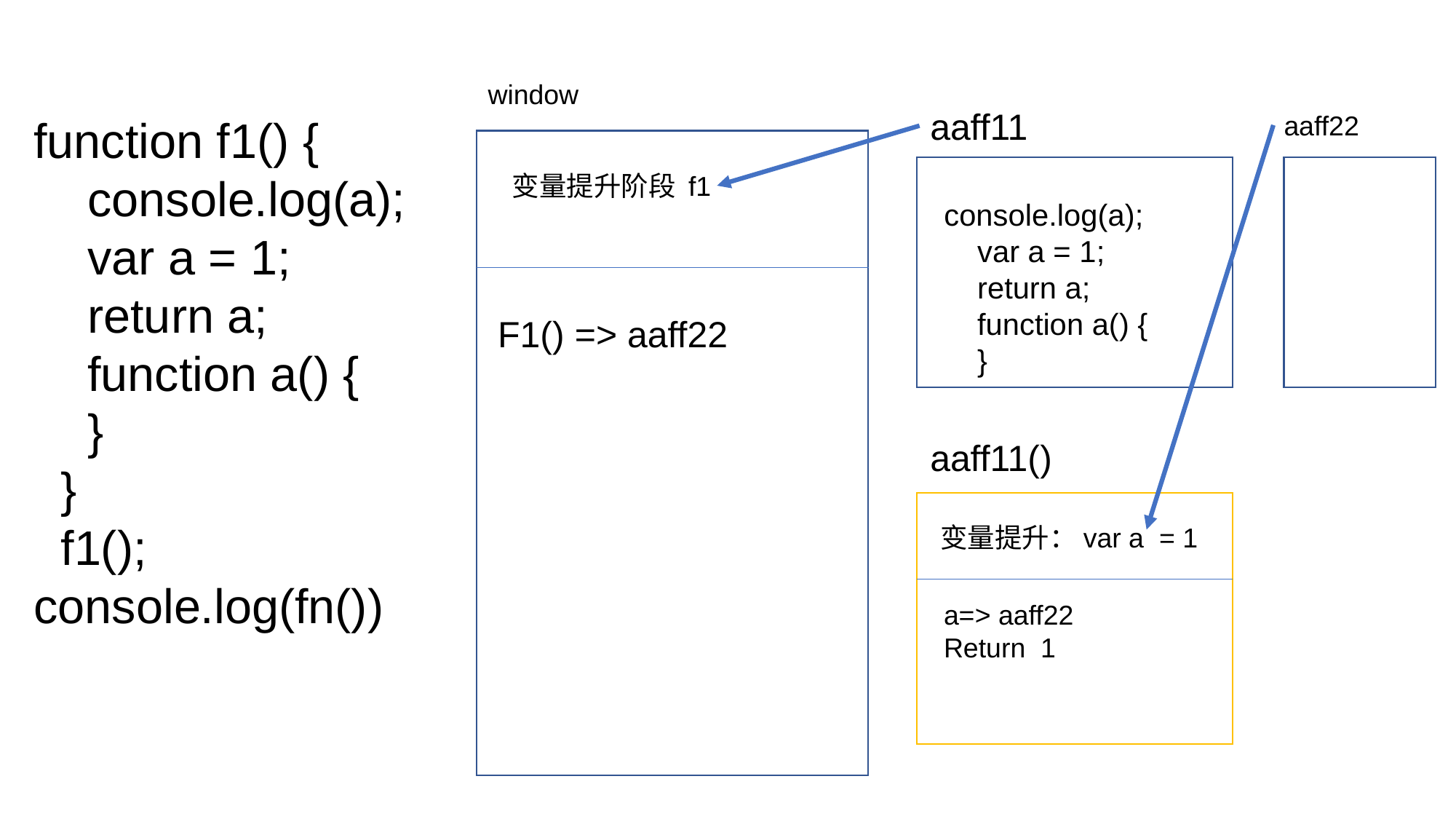

window
aaff11
function f1() {
    console.log(a);
    var a = 1;
    return a;
    function a() {
    }
  }
  f1();
console.log(fn())
aaff22

变量提升阶段 f1
console.log(a);
    var a = 1;
    return a;
    function a() {
    }
F1() => aaff22
aaff11()

变量提升：var a  = 1

a=> aaff22
Return  1